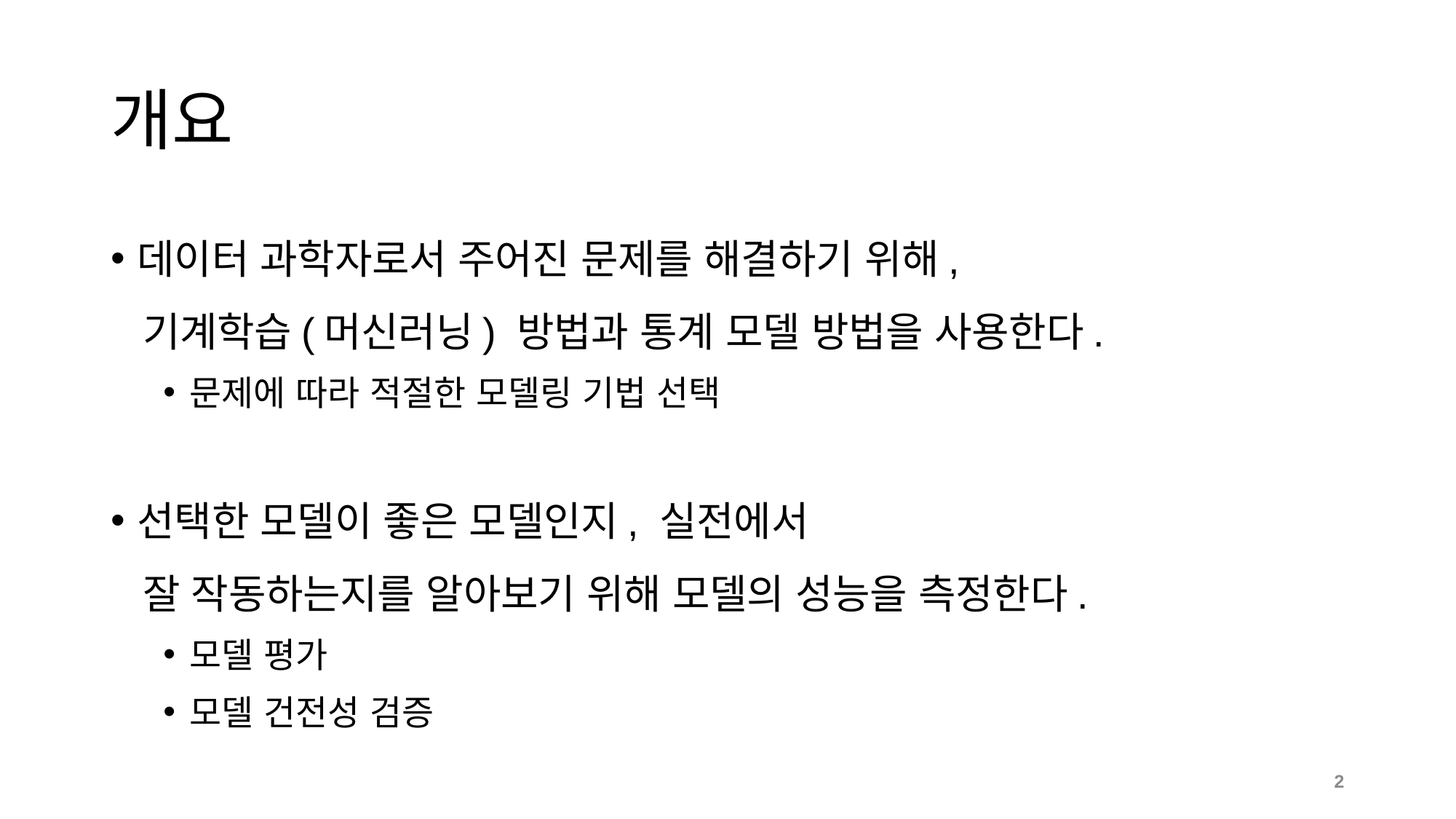

# 개요
데이터 과학자로서 주어진 문제를 해결하기 위해,
  기계학습(머신러닝) 방법과 통계 모델 방법을 사용한다.
문제에 따라 적절한 모델링 기법 선택

선택한 모델이 좋은 모델인지, 실전에서
  잘 작동하는지를 알아보기 위해 모델의 성능을 측정한다.
모델 평가
모델 건전성 검증
2